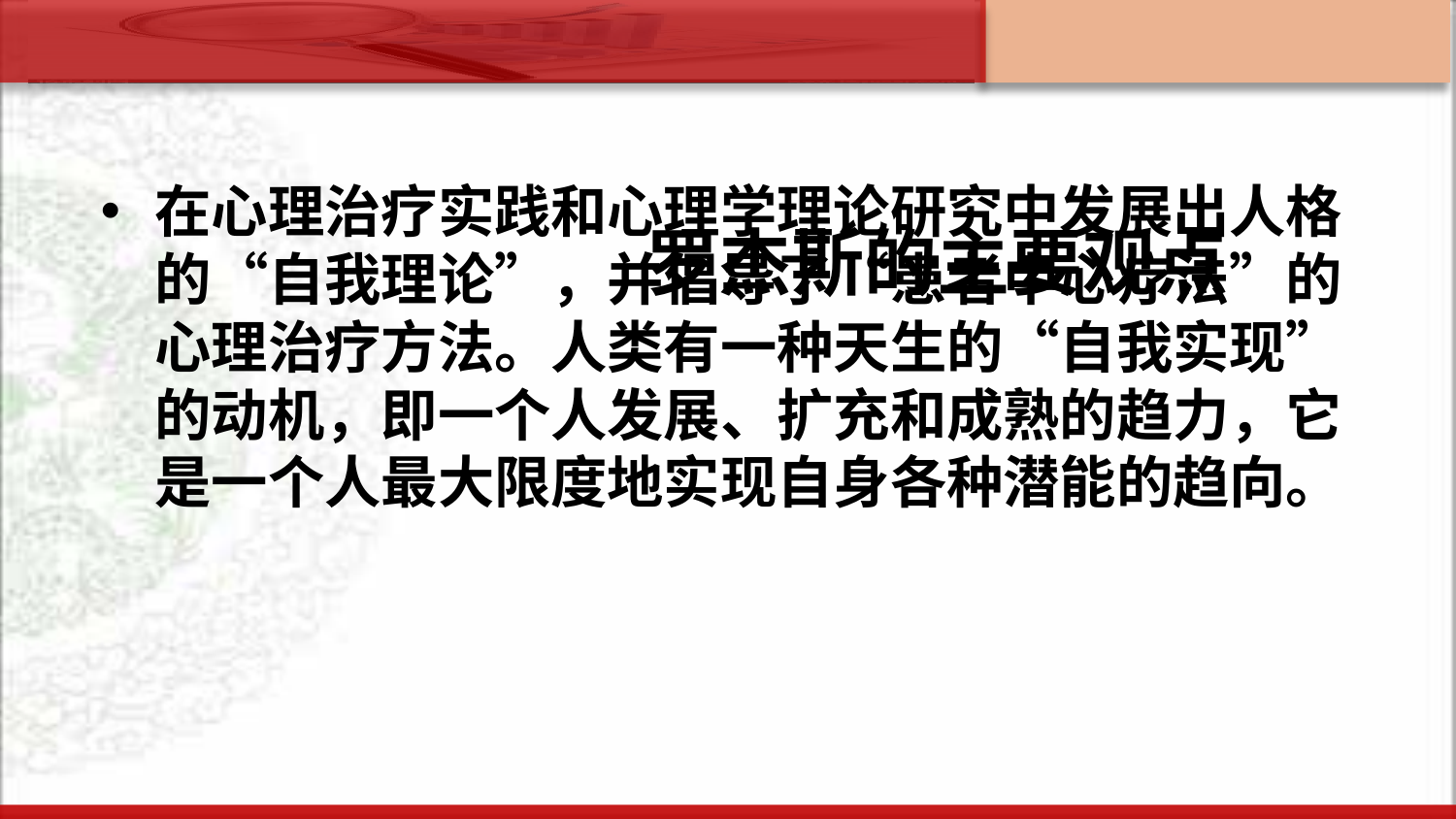

在心理治疗实践和心理学理论研究中发展出人格的“自我理论”，并倡导了“患者中心疗法”的心理治疗方法。人类有一种天生的“自我实现”的动机，即一个人发展、扩充和成熟的趋力，它是一个人最大限度地实现自身各种潜能的趋向。

       罗杰斯的主要观点